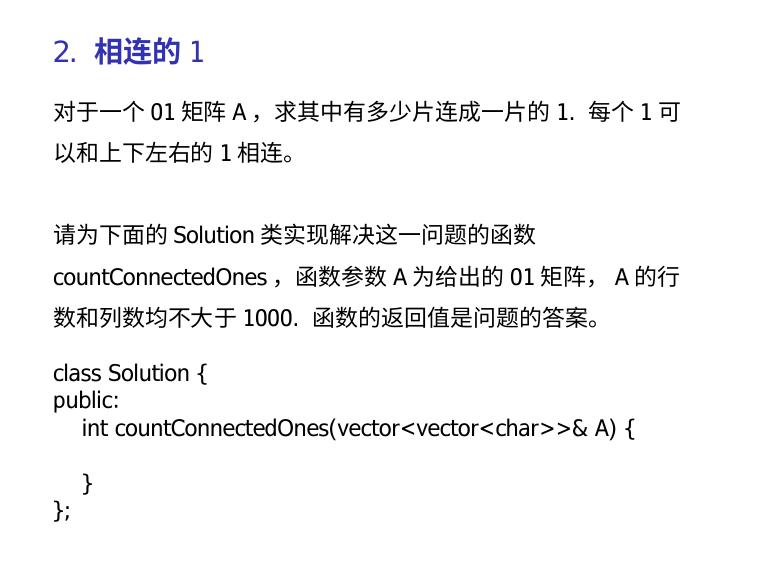

# 2. 相连的1
对于一个01矩阵A，求其中有多少片连成一片的1. 每个1可以和上下左右的1相连。

请为下面的Solution类实现解决这一问题的函数countConnectedOnes，函数参数A为给出的01矩阵，A的行数和列数均不大于1000. 函数的返回值是问题的答案。

class Solution {
public:
    int countConnectedOnes(vector<vector<char>>& A) {

    }
};